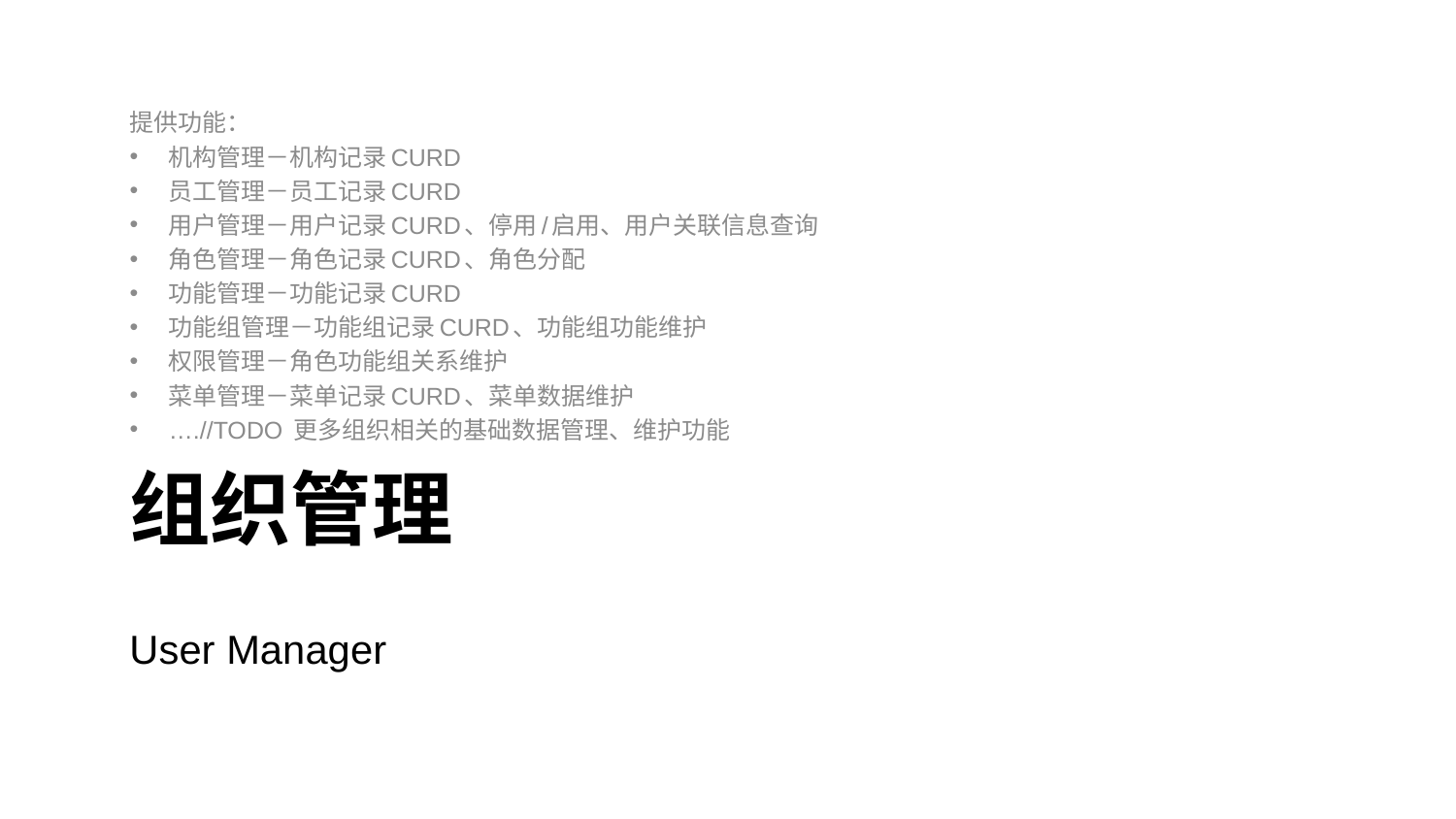

提供功能：
机构管理－机构记录CURD
员工管理－员工记录CURD
用户管理－用户记录CURD、停用/启用、用户关联信息查询
角色管理－角色记录CURD、角色分配
功能管理－功能记录CURD
功能组管理－功能组记录CURD、功能组功能维护
权限管理－角色功能组关系维护
菜单管理－菜单记录CURD、菜单数据维护
….//TODO 更多组织相关的基础数据管理、维护功能
# 组织管理
User Manager